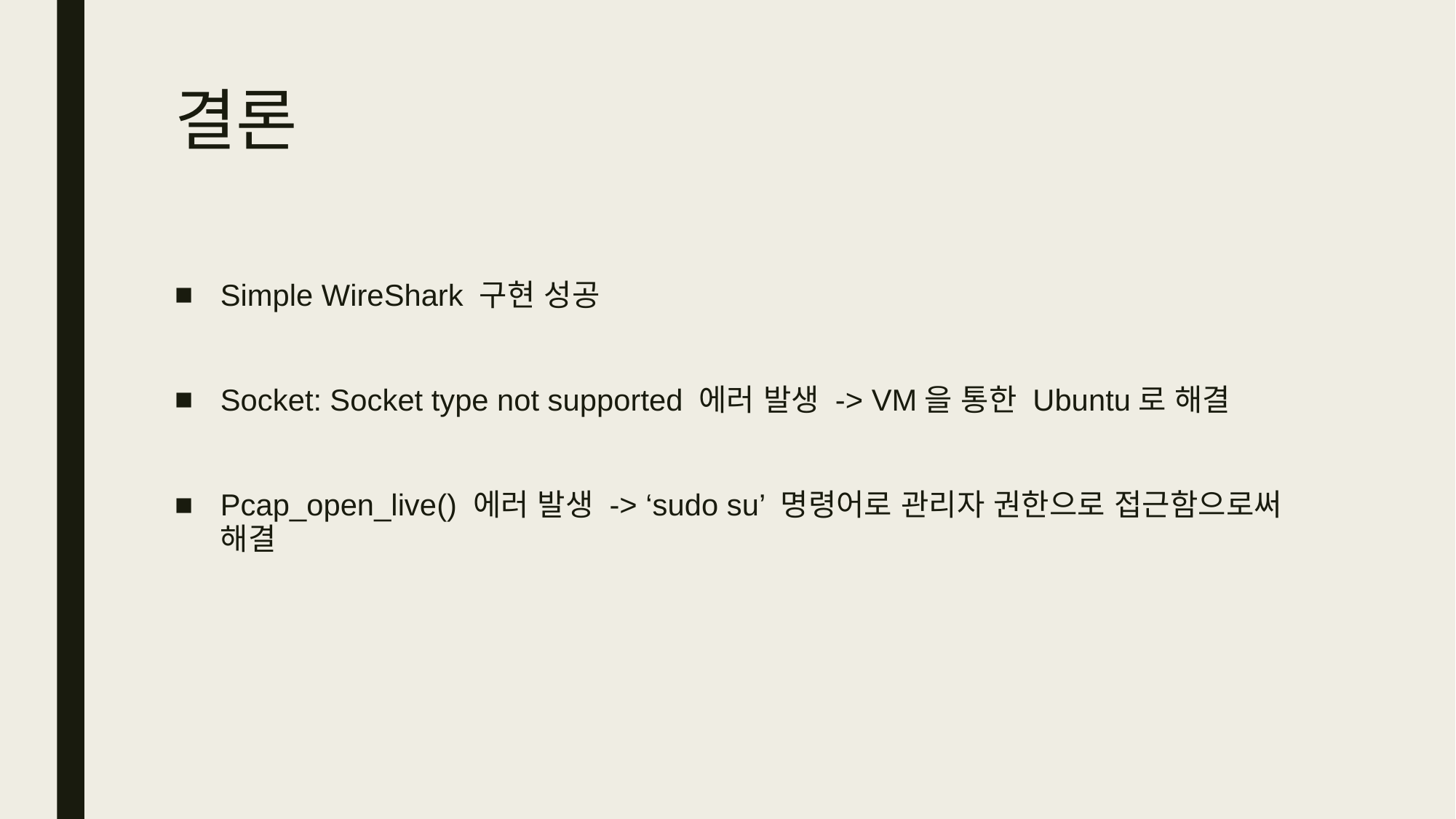

# 결론
Simple WireShark 구현 성공

Socket: Socket type not supported 에러 발생 -> VM을 통한 Ubuntu로 해결

Pcap_open_live() 에러 발생 -> ‘sudo su’ 명령어로 관리자 권한으로 접근함으로써 해결